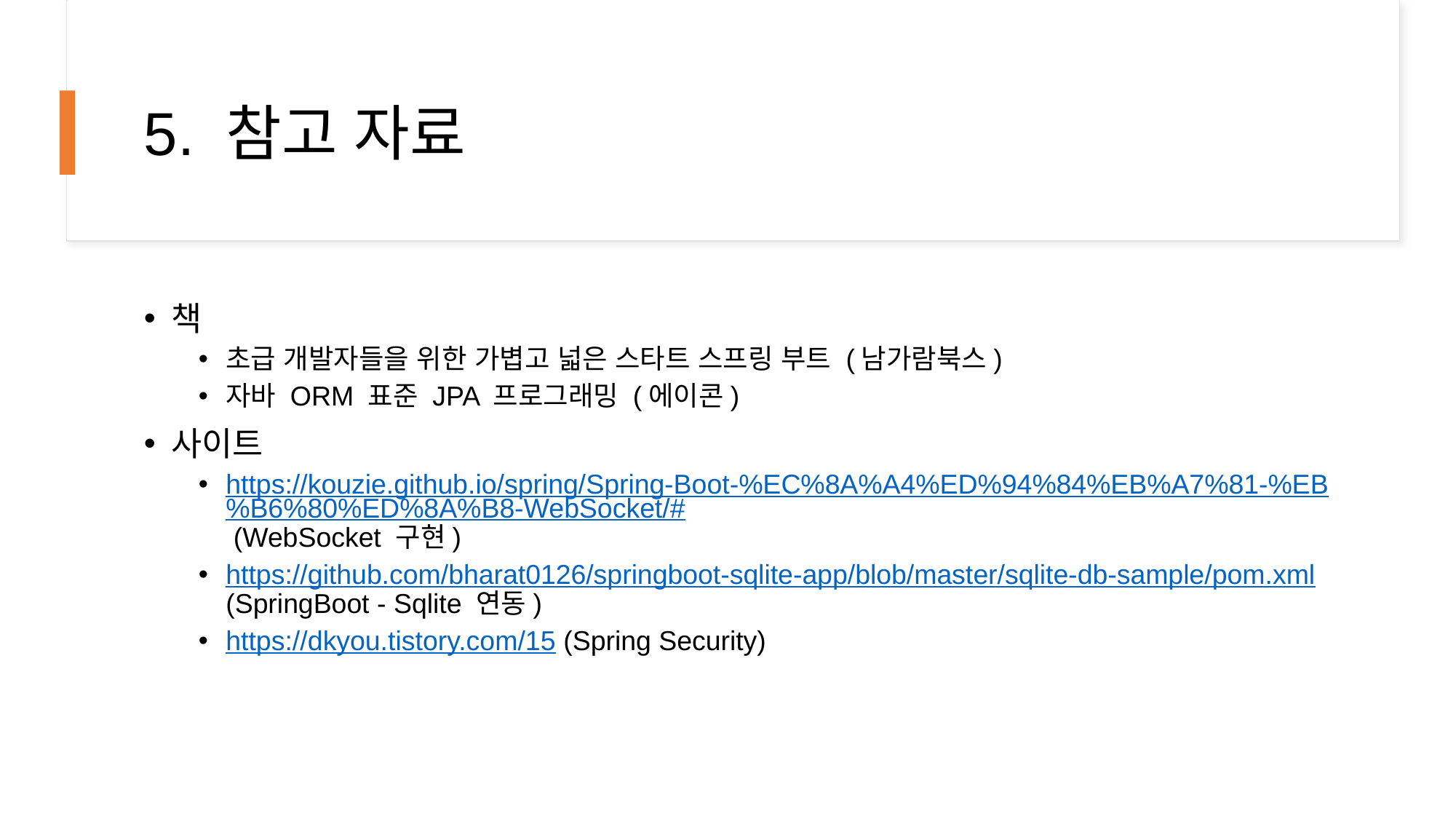

# 5. 참고 자료

책
초급 개발자들을 위한 가볍고 넓은 스타트 스프링 부트 (남가람북스)
자바 ORM 표준 JPA 프로그래밍 (에이콘)
사이트
https://kouzie.github.io/spring/Spring-Boot-%EC%8A%A4%ED%94%84%EB%A7%81-%EB%B6%80%ED%8A%B8-WebSocket/# (WebSocket 구현)
https://github.com/bharat0126/springboot-sqlite-app/blob/master/sqlite-db-sample/pom.xml (SpringBoot - Sqlite 연동)
https://dkyou.tistory.com/15 (Spring Security)